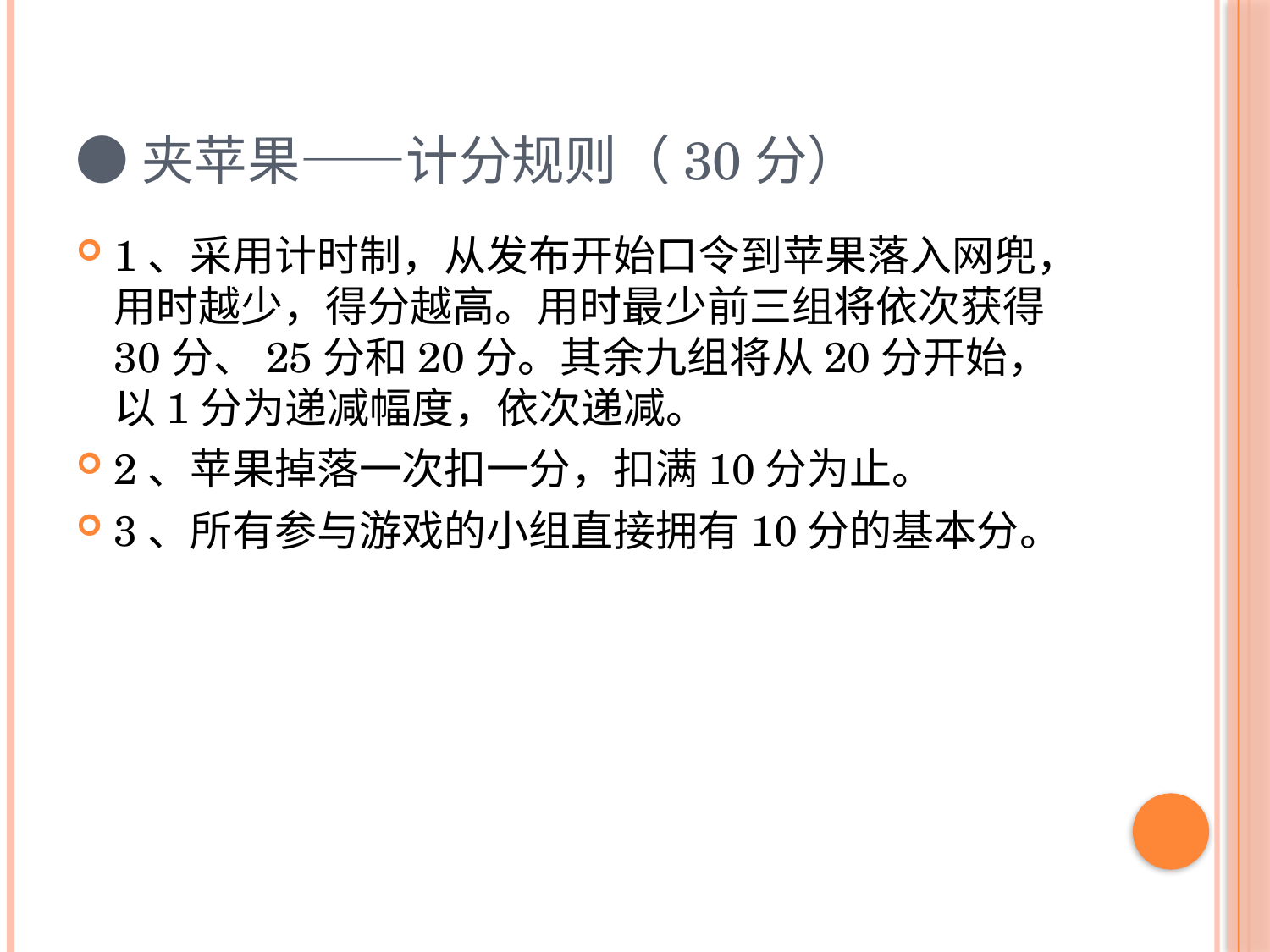

# ●夹苹果——计分规则（30分）
1、采用计时制，从发布开始口令到苹果落入网兜，用时越少，得分越高。用时最少前三组将依次获得30分、25分和20分。其余九组将从20分开始，以1分为递减幅度，依次递减。
2、苹果掉落一次扣一分，扣满10分为止。
3、所有参与游戏的小组直接拥有10分的基本分。